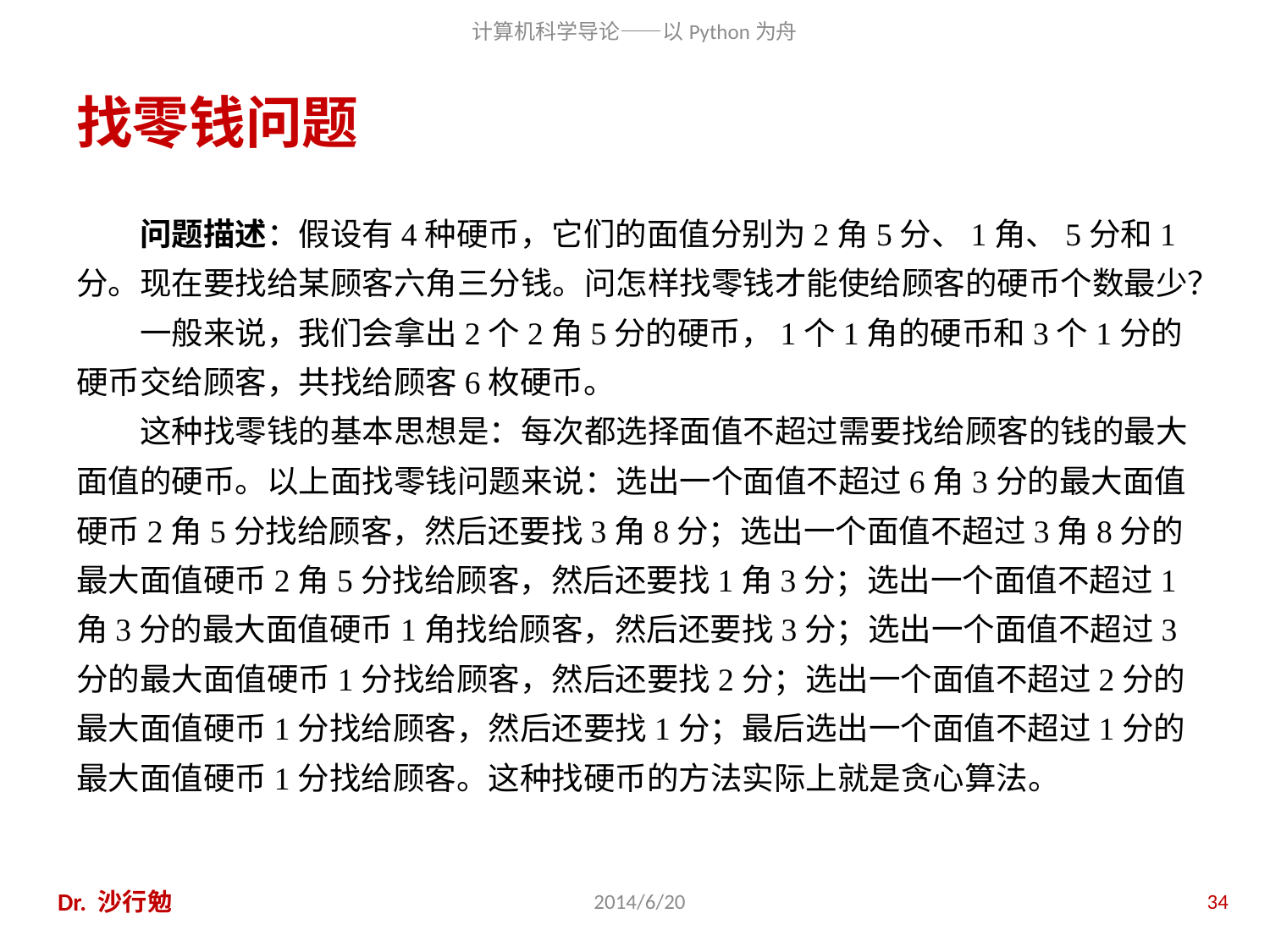

# 找零钱问题
问题描述：假设有4种硬币，它们的面值分别为2角5分、1角、5分和1分。现在要找给某顾客六角三分钱。问怎样找零钱才能使给顾客的硬币个数最少？
一般来说，我们会拿出2个2角5分的硬币，1个1角的硬币和3个1分的硬币交给顾客，共找给顾客6枚硬币。
这种找零钱的基本思想是：每次都选择面值不超过需要找给顾客的钱的最大面值的硬币。以上面找零钱问题来说：选出一个面值不超过6角3分的最大面值硬币2角5分找给顾客，然后还要找3角8分；选出一个面值不超过3角8分的最大面值硬币2角5分找给顾客，然后还要找1角3分；选出一个面值不超过1角3分的最大面值硬币1角找给顾客，然后还要找3分；选出一个面值不超过3分的最大面值硬币1分找给顾客，然后还要找2分；选出一个面值不超过2分的最大面值硬币1分找给顾客，然后还要找1分；最后选出一个面值不超过1分的最大面值硬币1分找给顾客。这种找硬币的方法实际上就是贪心算法。

Dr. 沙行勉
2014/6/20
34